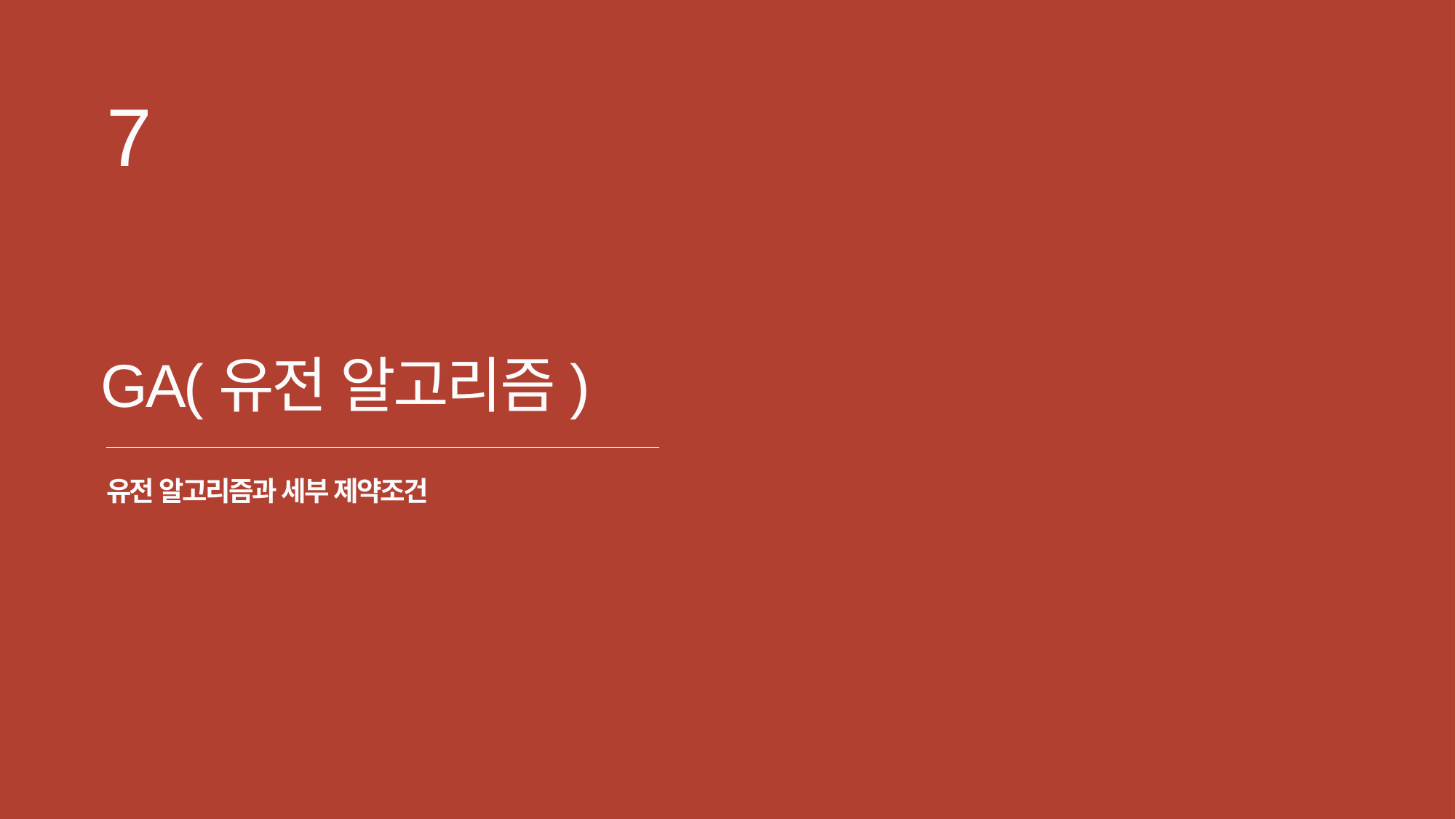

7
GA(유전 알고리즘)
유전 알고리즘과 세부 제약조건